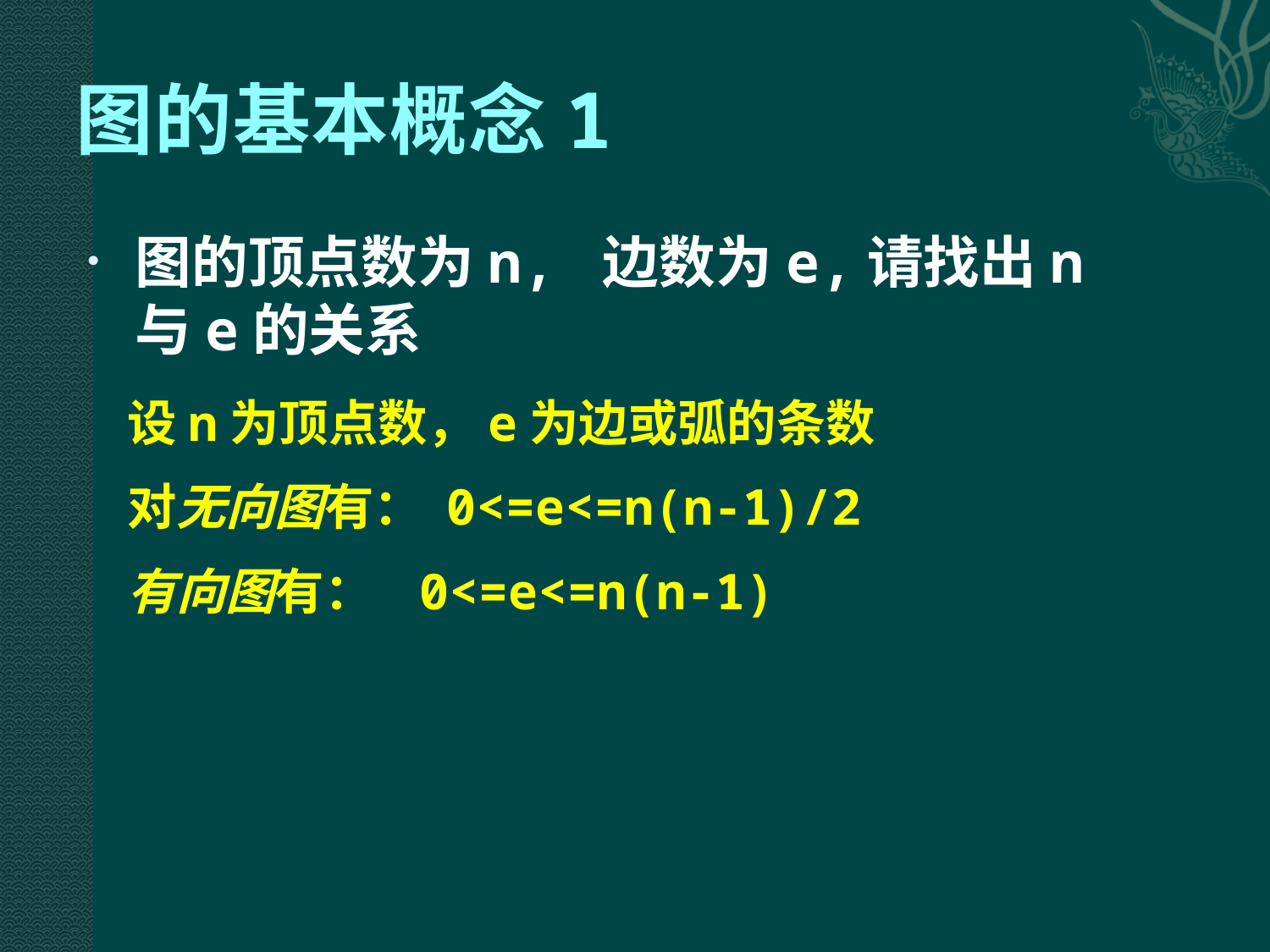

# 图的基本概念1
图的顶点数为n, 边数为e,请找出n与e的关系
设n为顶点数，e为边或弧的条数
对无向图有： 0<=e<=n(n-1)/2
有向图有：   0<=e<=n(n-1)